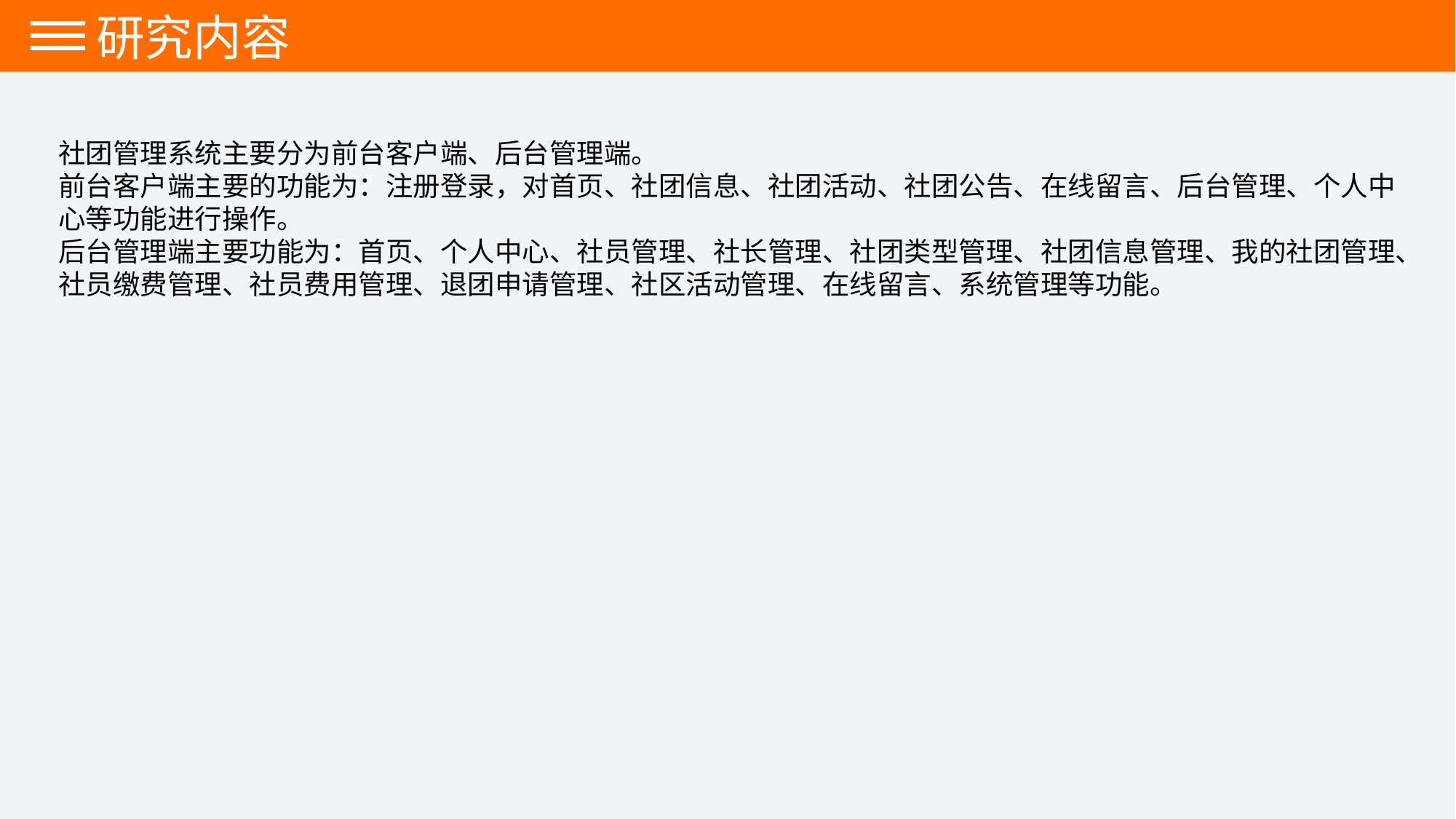

研究内容
社团管理系统主要分为前台客户端、后台管理端。
前台客户端主要的功能为：注册登录，对首页、社团信息、社团活动、社团公告、在线留言、后台管理、个人中心等功能进行操作。
后台管理端主要功能为：首页、个人中心、社员管理、社长管理、社团类型管理、社团信息管理、我的社团管理、社员缴费管理、社员费用管理、退团申请管理、社区活动管理、在线留言、系统管理等功能。